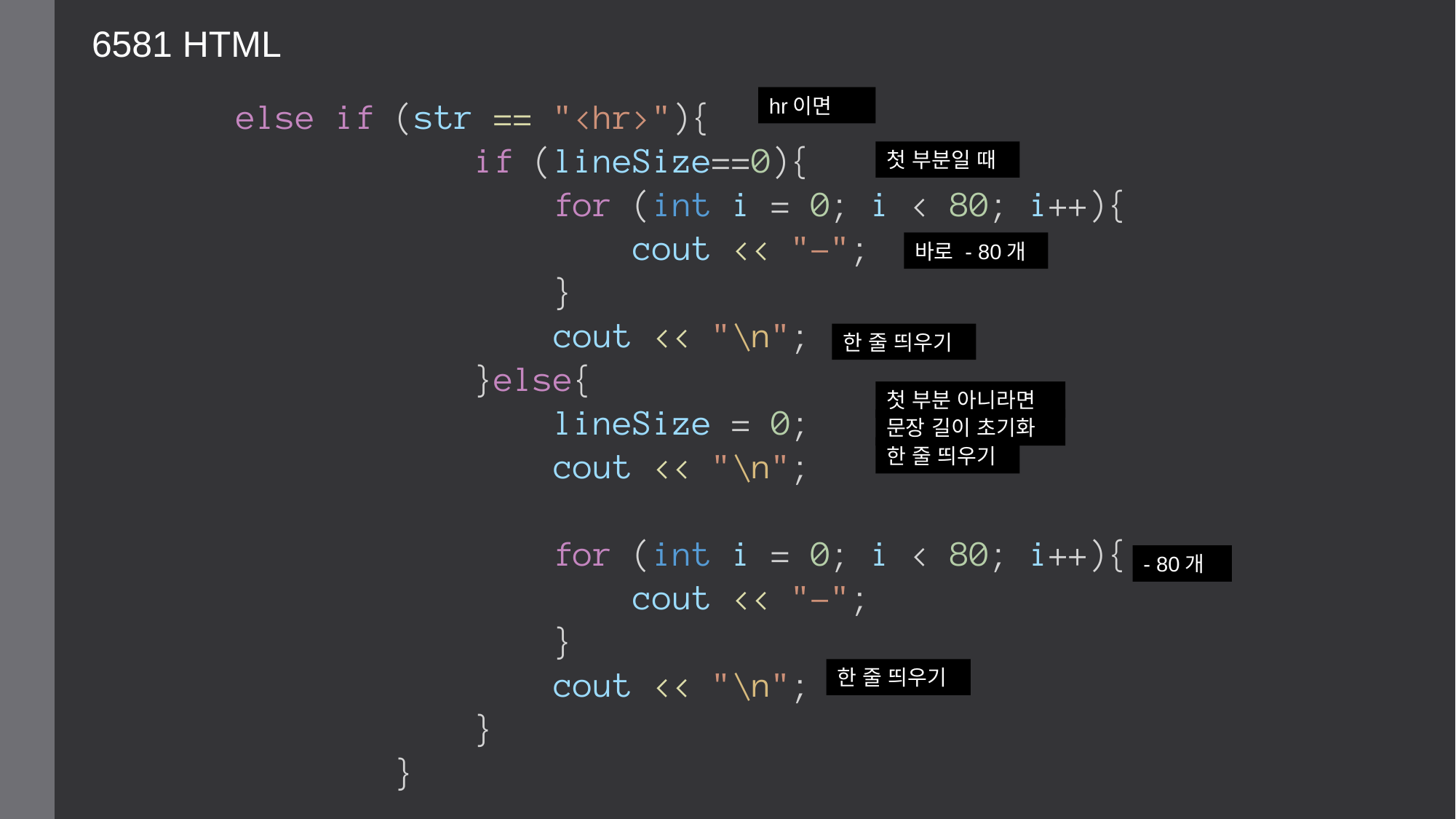

6581 HTML
else if (str == "<hr>"){
            if (lineSize==0){
                for (int i = 0; i < 80; i++){
                    cout << "-";
                }
                cout << "\n";
            }else{
                lineSize = 0;
                cout << "\n";

                for (int i = 0; i < 80; i++){
                    cout << "-";
                }
                cout << "\n";
            }
        }
hr이면
첫 부분일 때
바로 - 80개
한 줄 띄우기
첫 부분 아니라면
문장 길이 초기화
한 줄 띄우기
- 80개
한 줄 띄우기